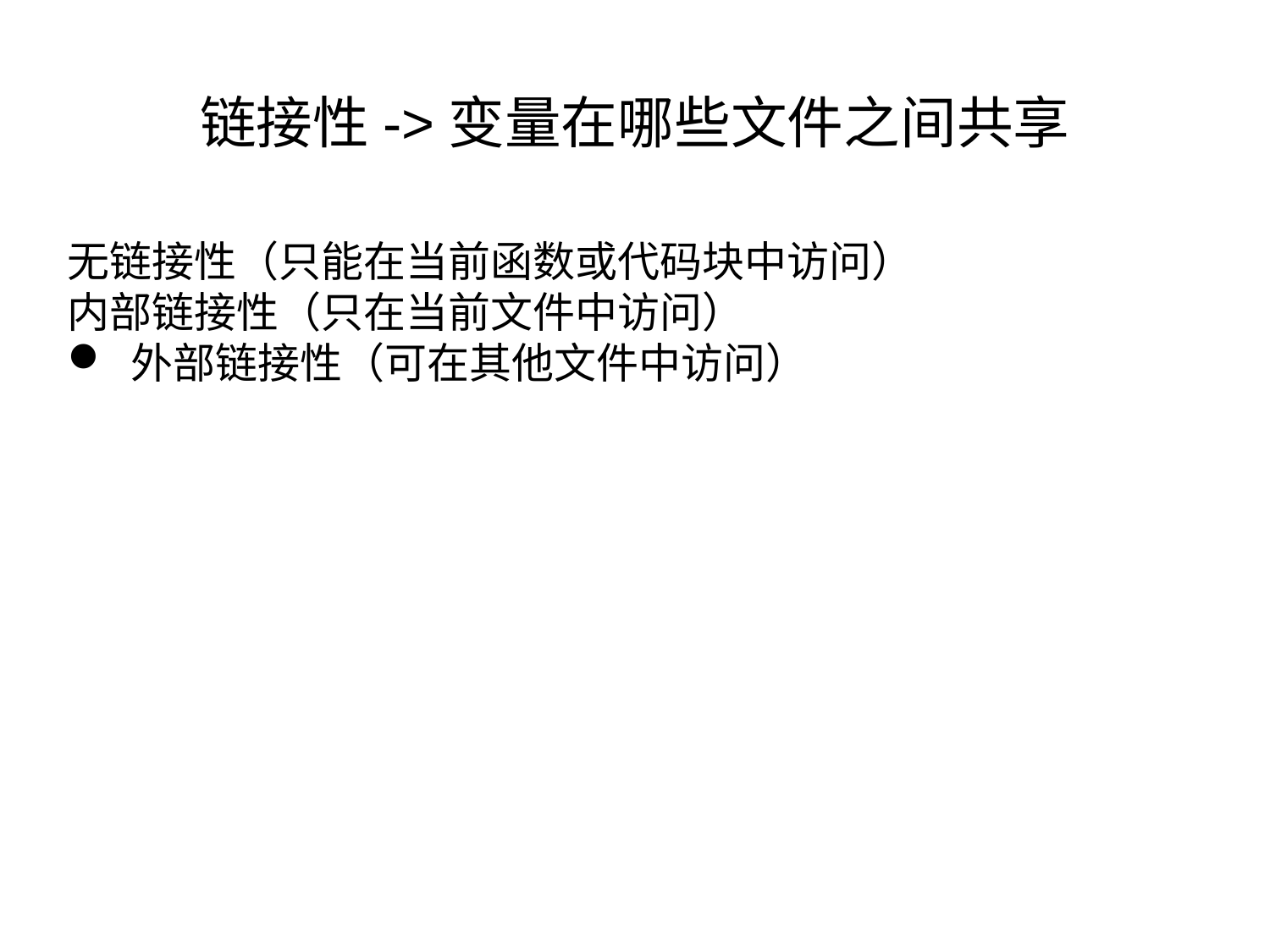

链接性->变量在哪些文件之间共享
无链接性（只能在当前函数或代码块中访问）
内部链接性（只在当前文件中访问）
外部链接性（可在其他文件中访问）